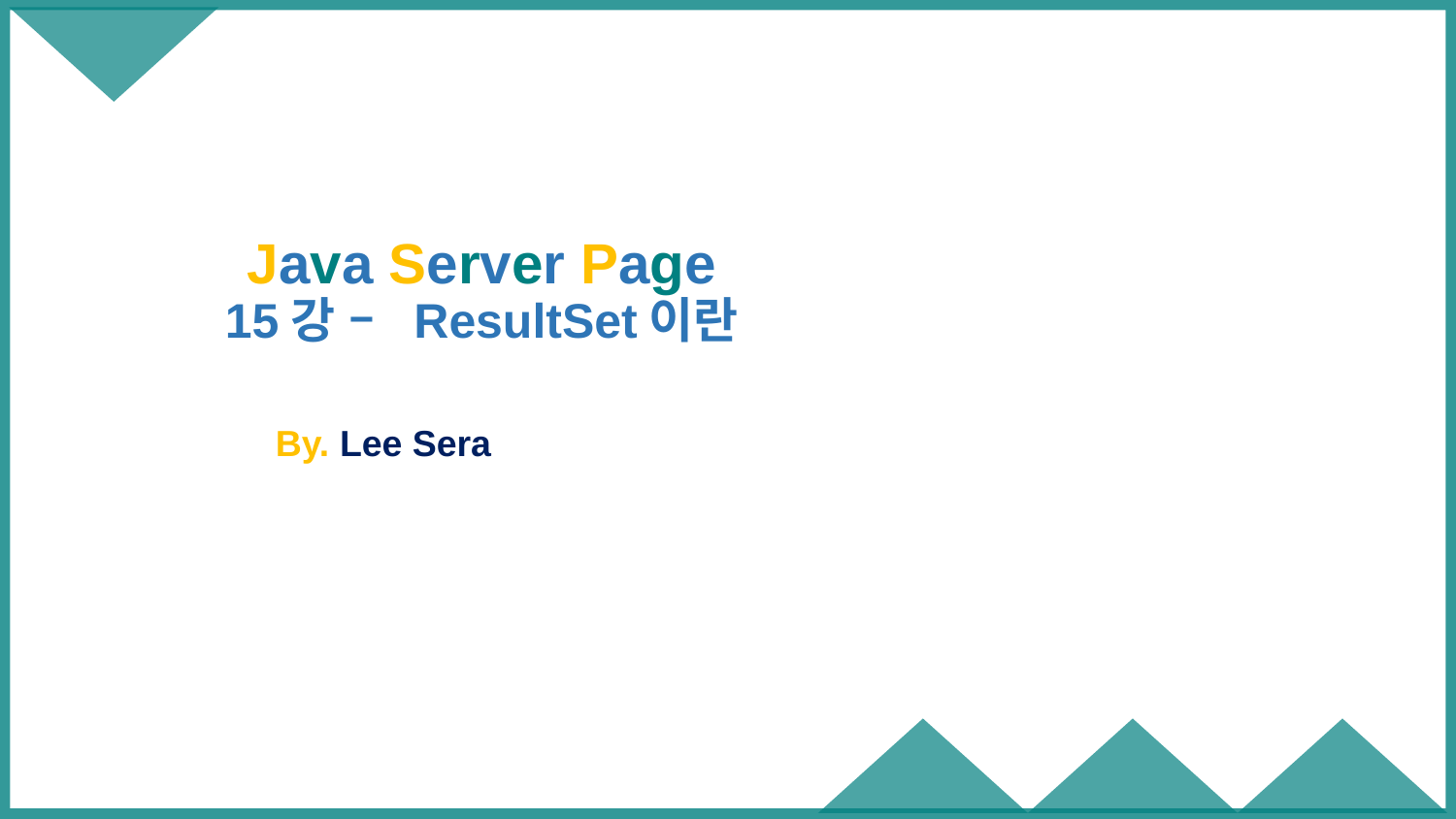

# Java Server Page 15강 –  ResultSet이란
By. Lee Sera